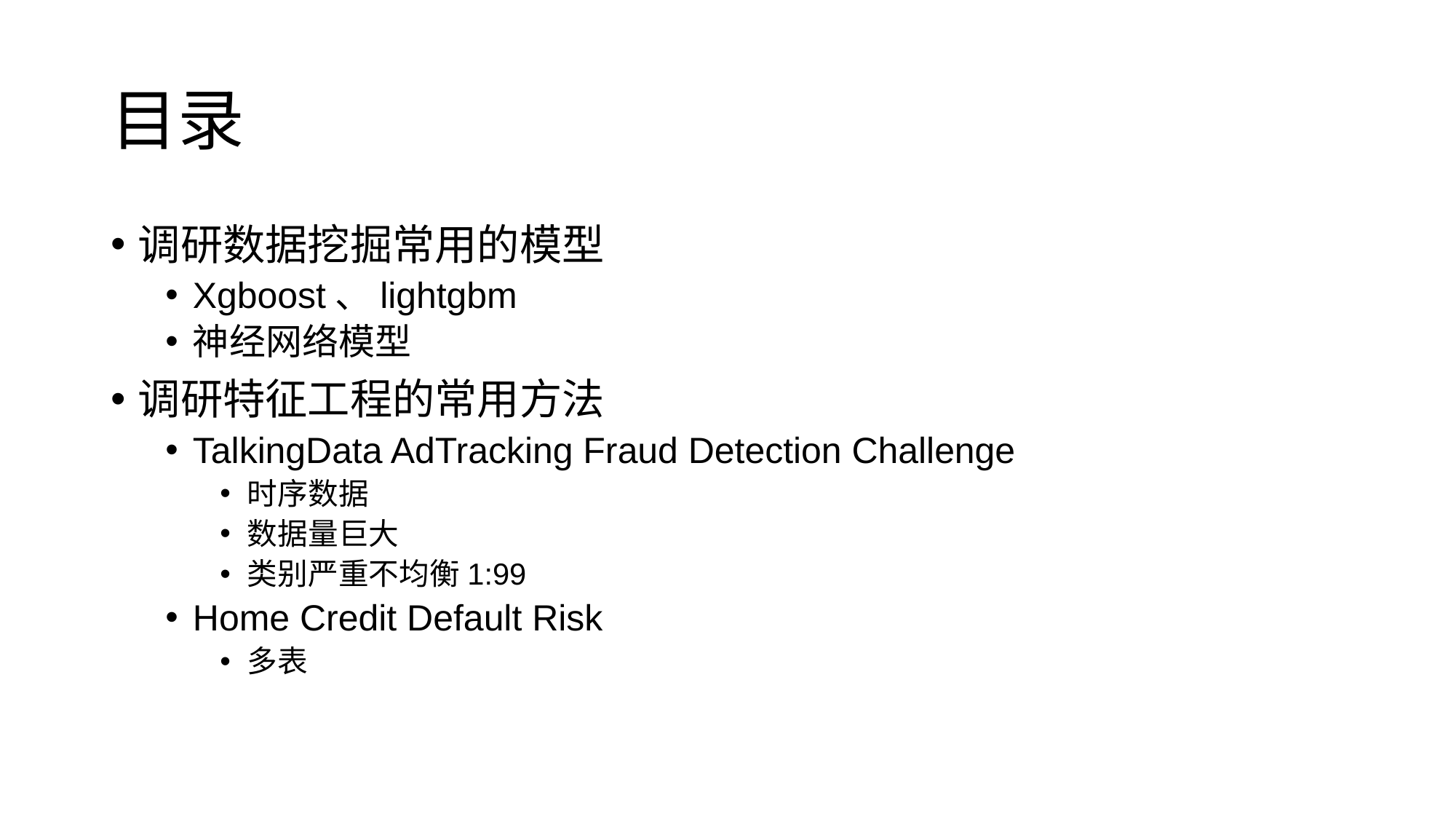

# 目录
调研数据挖掘常用的模型
Xgboost、lightgbm
神经网络模型
调研特征工程的常用方法
TalkingData AdTracking Fraud Detection Challenge
时序数据
数据量巨大
类别严重不均衡1:99
Home Credit Default Risk
多表